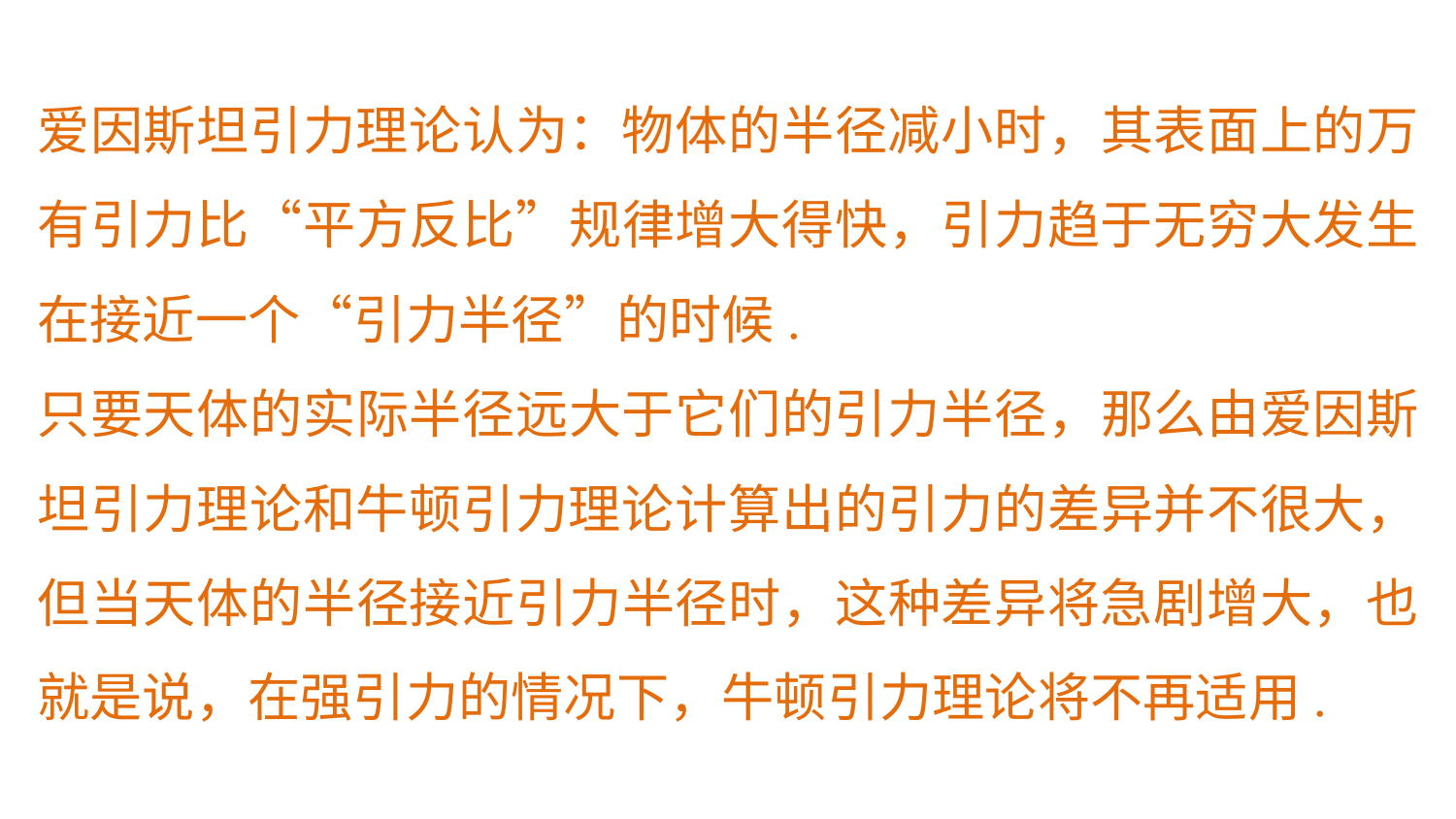

爱因斯坦引力理论认为：物体的半径减小时，其表面上的万有引力比“平方反比”规律增大得快，引力趋于无穷大发生在接近一个“引力半径”的时候.
只要天体的实际半径远大于它们的引力半径，那么由爱因斯坦引力理论和牛顿引力理论计算出的引力的差异并不很大，但当天体的半径接近引力半径时，这种差异将急剧增大，也就是说，在强引力的情况下，牛顿引力理论将不再适用.